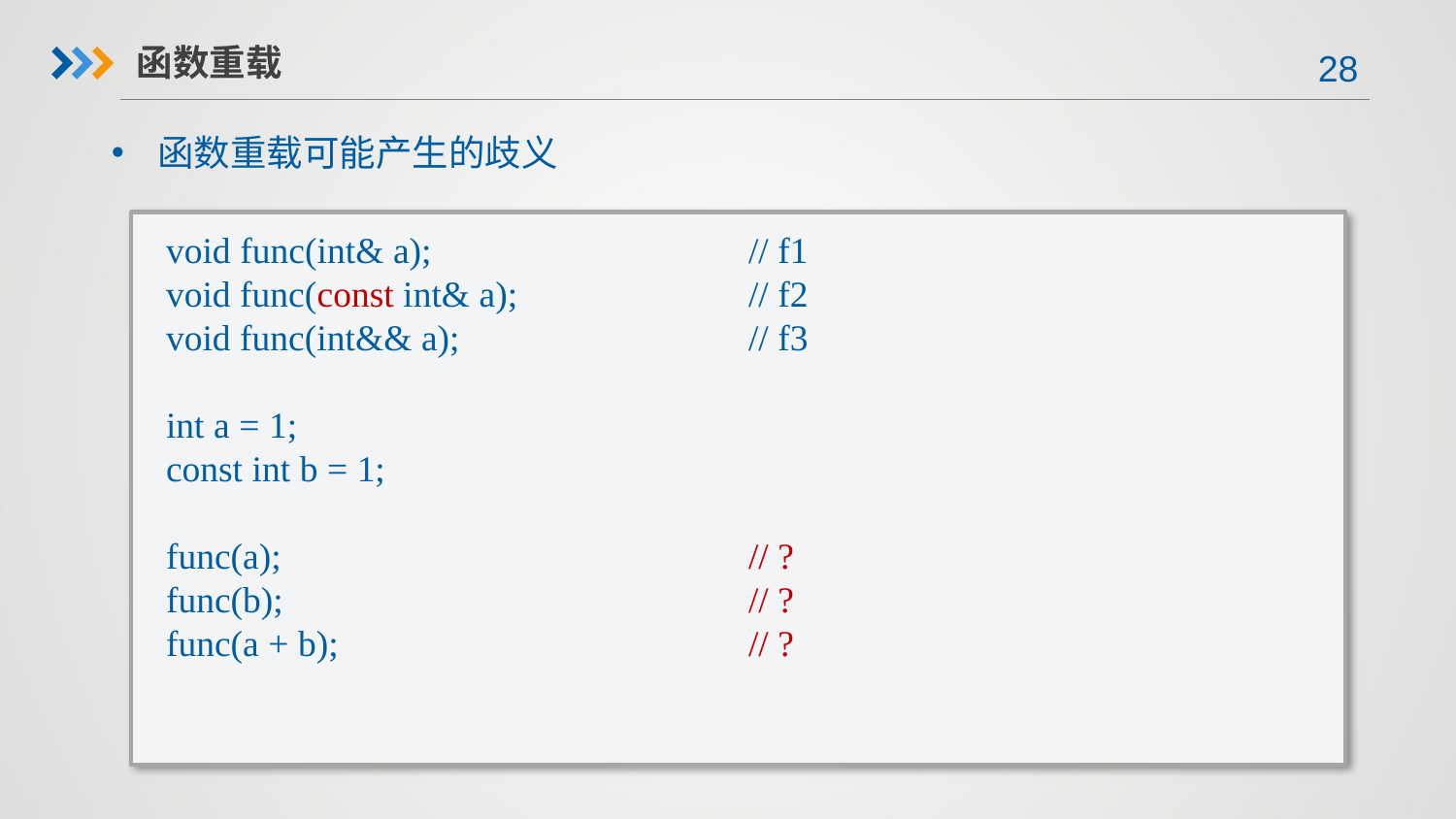

函数重载
函数重载可能产生的歧义

void func(int& a);			// f1
void func(const int& a);		// f2
void func(int&& a);		// f3

int a = 1;
const int b = 1;

func(a);				// ?
func(b);				// ?
func(a + b);			// ?